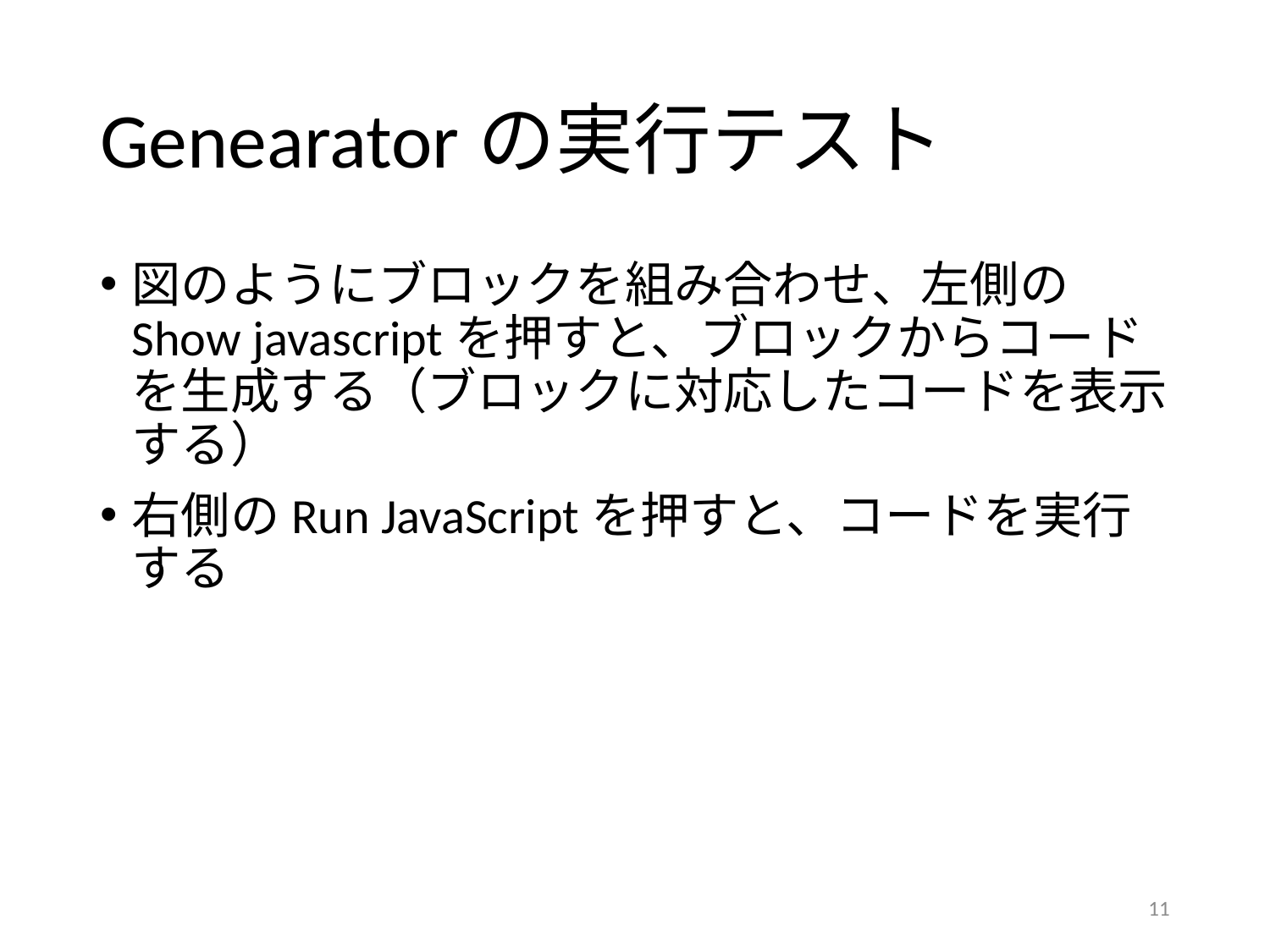

# Genearatorの実行テスト
図のようにブロックを組み合わせ、左側のShow javascriptを押すと、ブロックからコードを生成する（ブロックに対応したコードを表示する）
右側のRun JavaScriptを押すと、コードを実行する
11